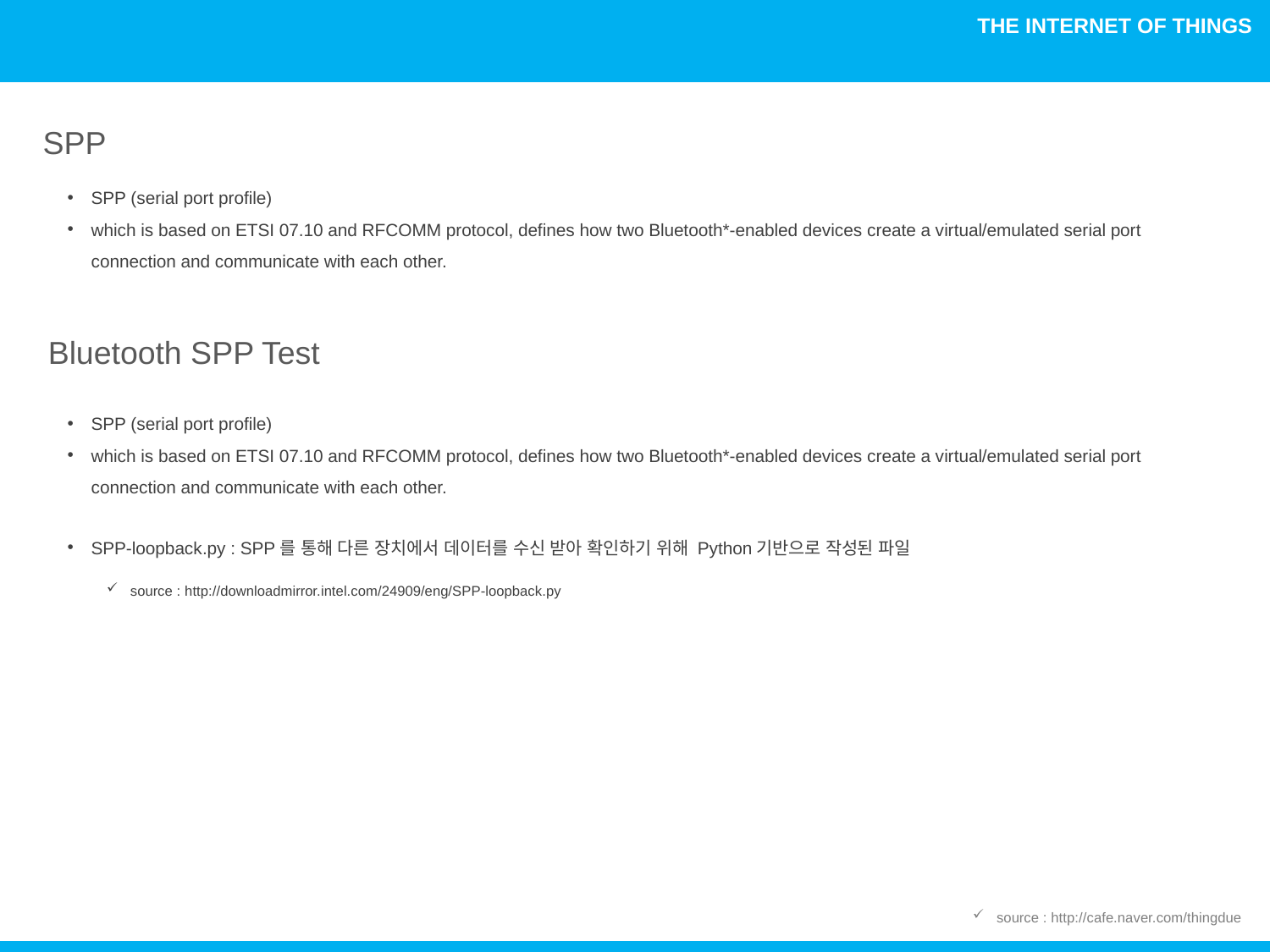

SPP
SPP (serial port profile)
which is based on ETSI 07.10 and RFCOMM protocol, defines how two Bluetooth*-enabled devices create a virtual/emulated serial port connection and communicate with each other.
Bluetooth SPP Test
SPP (serial port profile)
which is based on ETSI 07.10 and RFCOMM protocol, defines how two Bluetooth*-enabled devices create a virtual/emulated serial port connection and communicate with each other.
SPP-loopback.py : SPP를 통해 다른 장치에서 데이터를 수신 받아 확인하기 위해 Python기반으로 작성된 파일
source : http://downloadmirror.intel.com/24909/eng/SPP-loopback.py
source : http://cafe.naver.com/thingdue